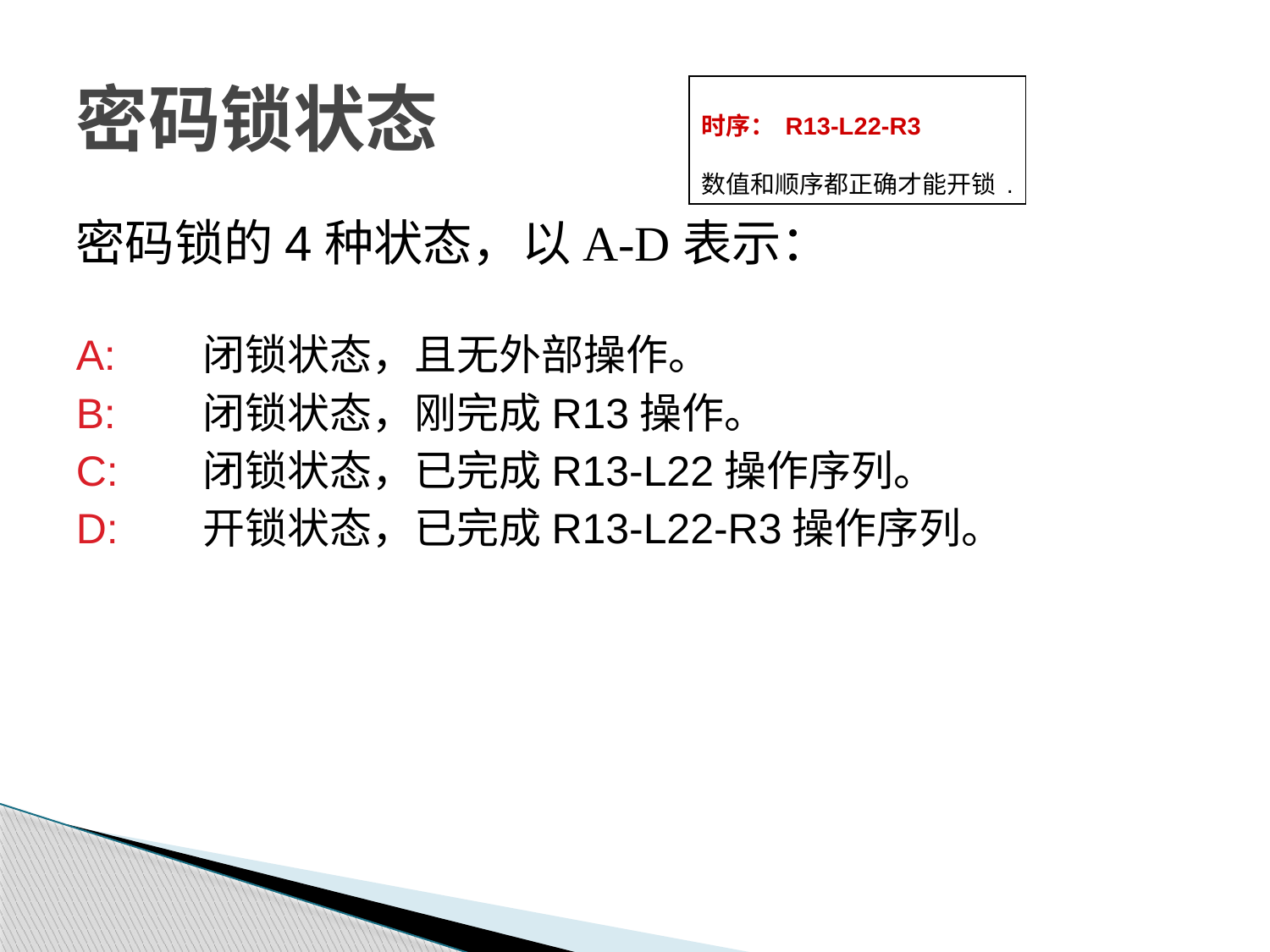

密码锁状态
密码锁的4种状态，以A-D表示：
A: 	闭锁状态，且无外部操作。
B:	闭锁状态，刚完成R13操作。
C:	闭锁状态，已完成R13-L22操作序列。
D:	开锁状态，已完成R13-L22-R3操作序列。
时序：R13-L22-R3
数值和顺序都正确才能开锁.